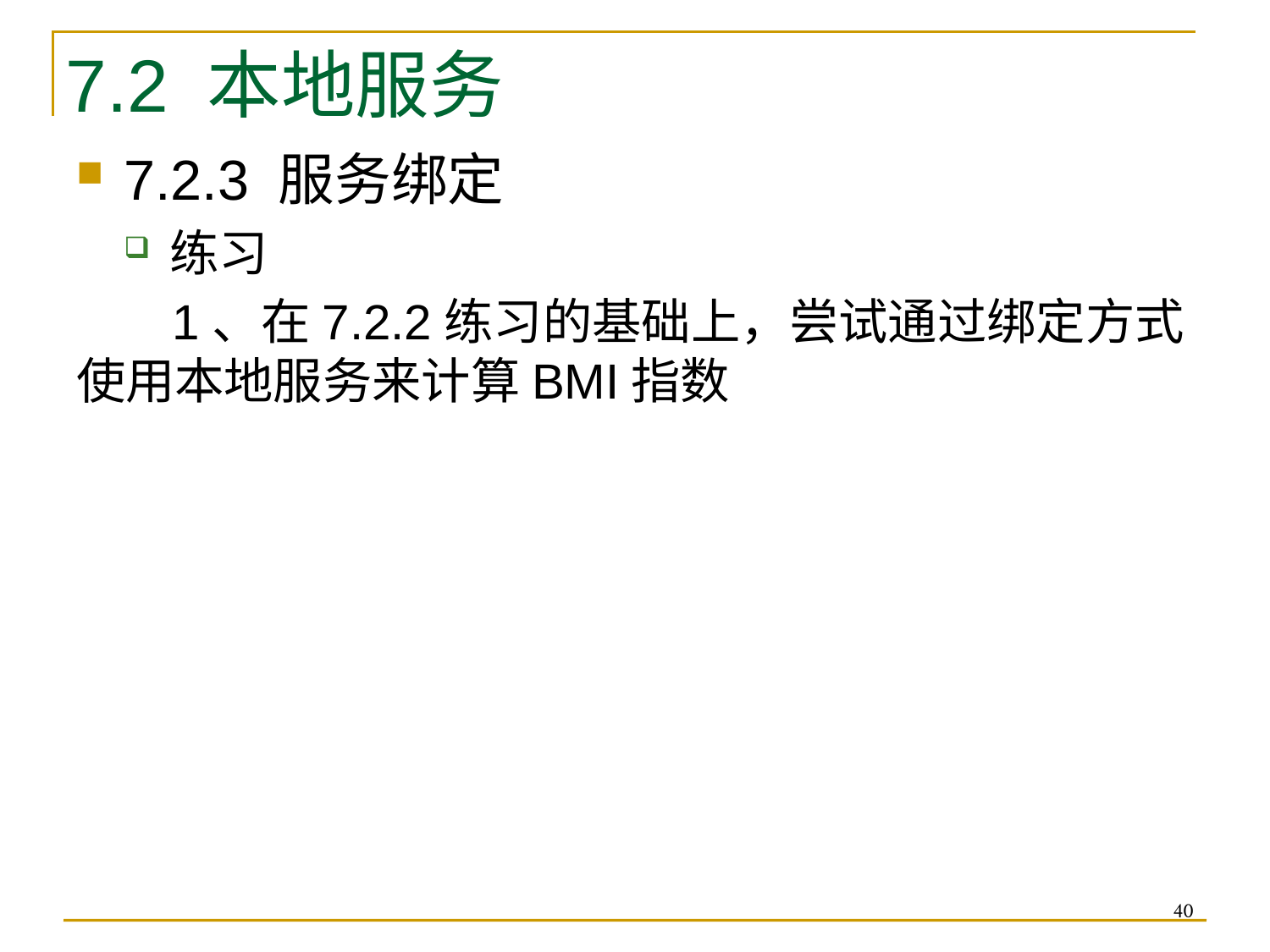

7.2 本地服务
7.2.3 服务绑定
练习
       1、在7.2.2练习的基础上，尝试通过绑定方式使用本地服务来计算BMI指数
40